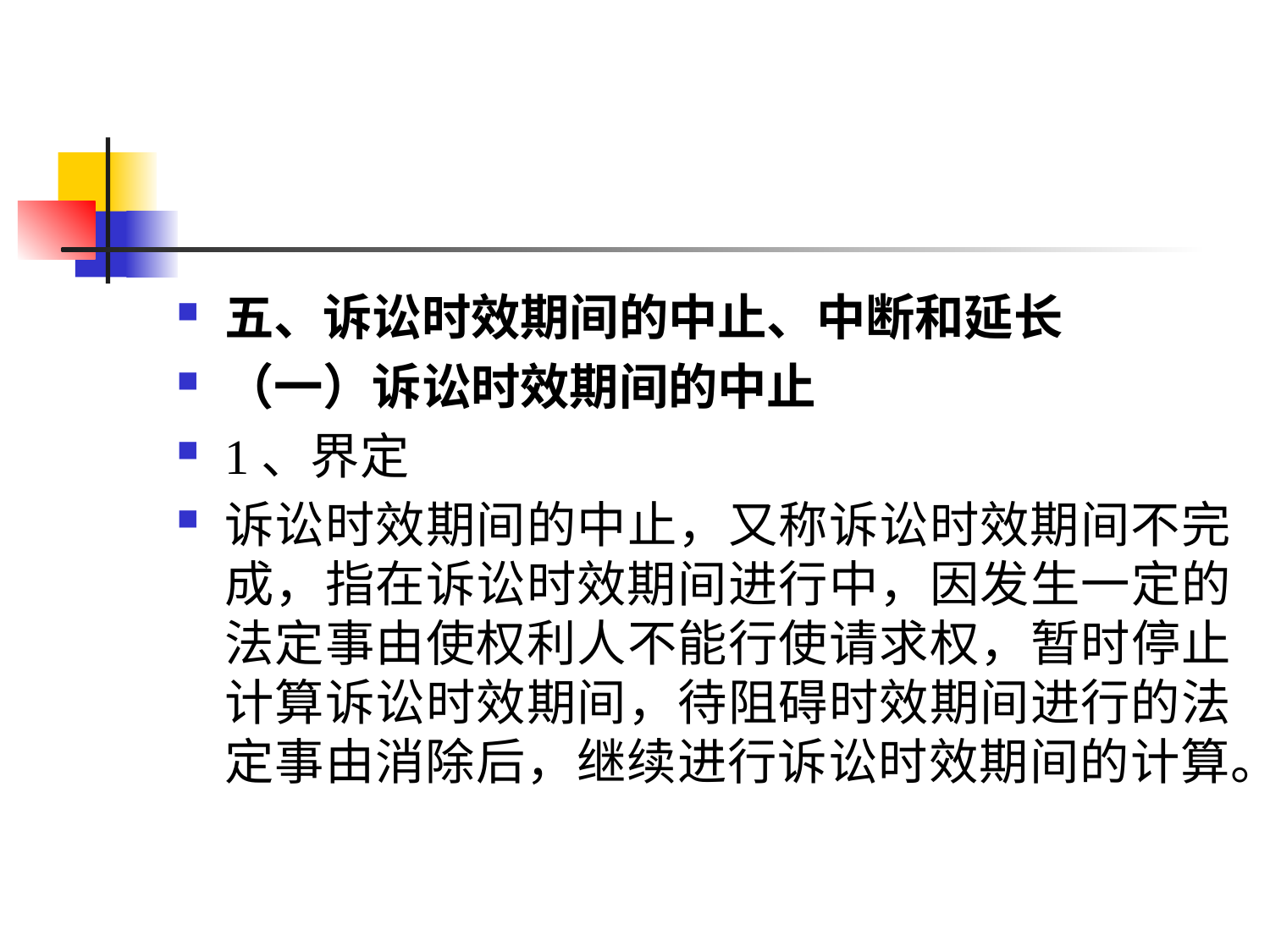

#
五、诉讼时效期间的中止、中断和延长
（一）诉讼时效期间的中止
1、界定
诉讼时效期间的中止，又称诉讼时效期间不完成，指在诉讼时效期间进行中，因发生一定的 法定事由使权利人不能行使请求权，暂时停止计算诉讼时效期间，待阻碍时效期间进行的法定事由消除后，继续进行诉讼时效期间的计算。